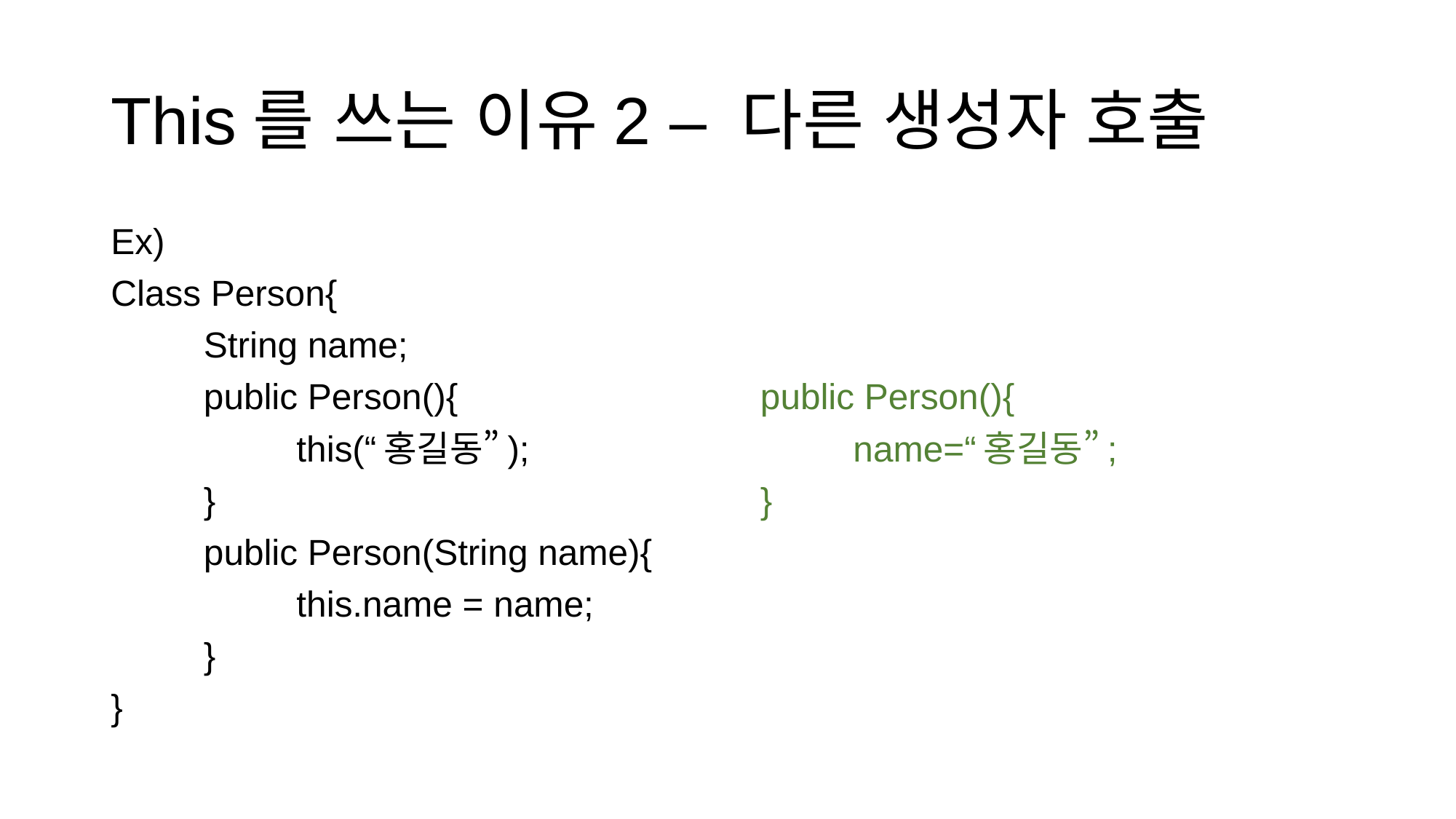

# This를 쓰는 이유2 – 다른 생성자 호출
Ex)
Class Person{
	String name;
	public Person(){                   		public Person(){
		this(“홍길동”);				name=“홍길동”;
	}						}
	public Person(String name){
		this.name = name;
	}
}